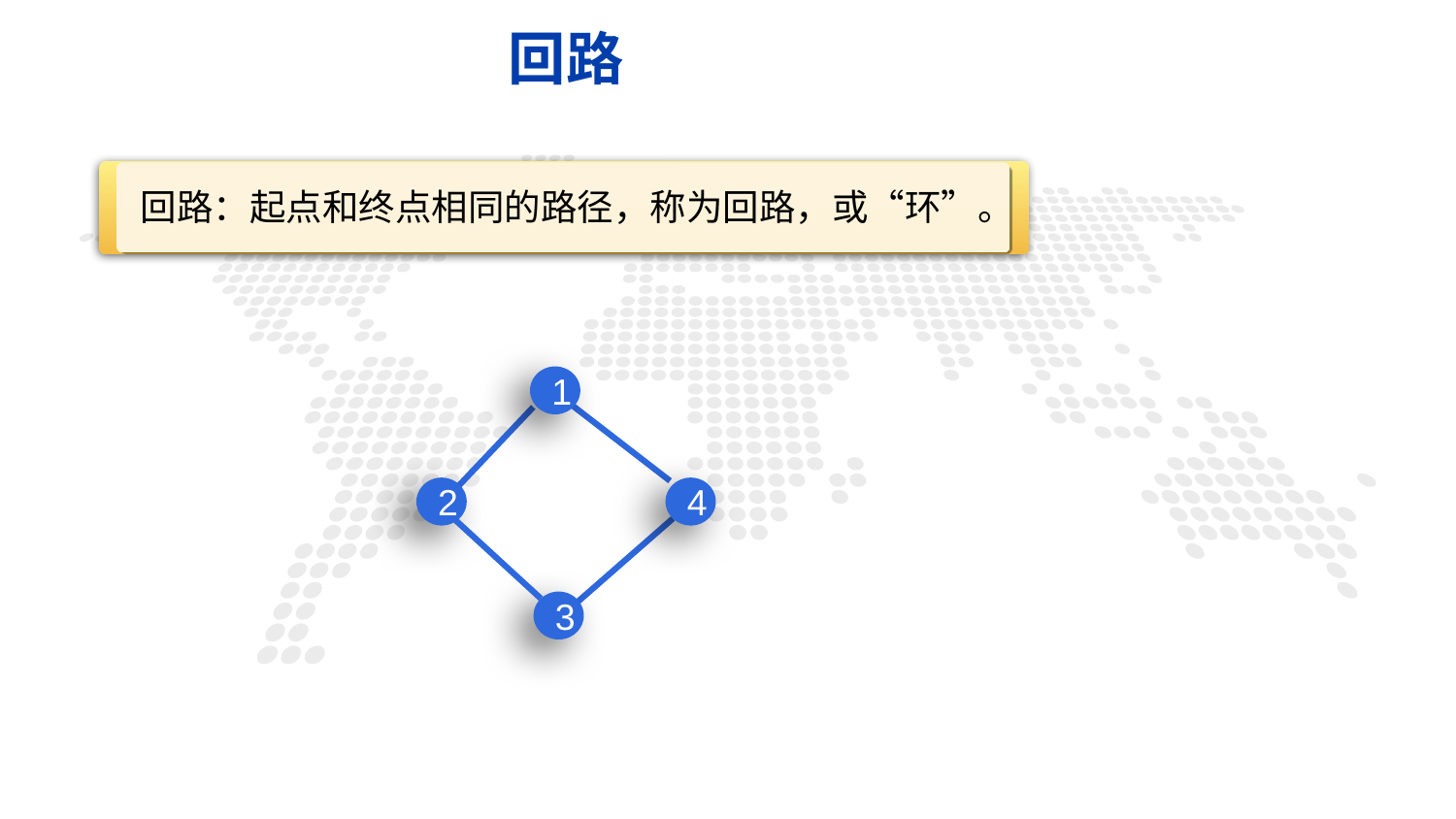

回路
#
【

回路：起点和终点相同的路径，称为回路，或“环”。
1
2
4
3